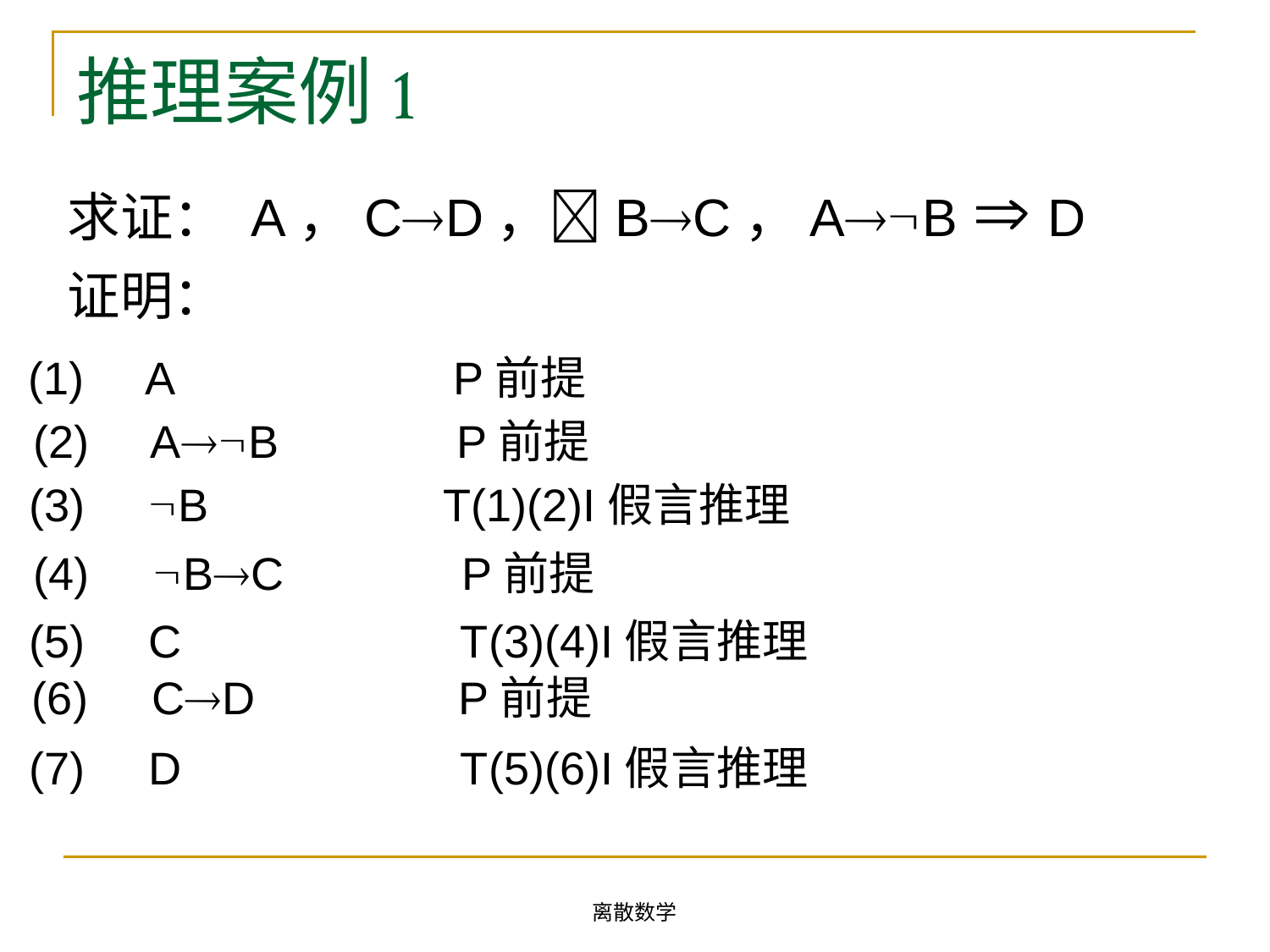

# 推理案例1
求证： A，C→D，¬B→C，A→¬B ⇒ D
证明：

(1)     A                      P前提
(2)     A→¬B              P前提
(3)     ¬B                 T(1)(2)I假言推理
(4)     ¬B→C              P前提
(5)     C                      T(3)(4)I假言推理
(6)     C→D                P前提
(7)     D                      T(5)(6)I假言推理

14
离散数学